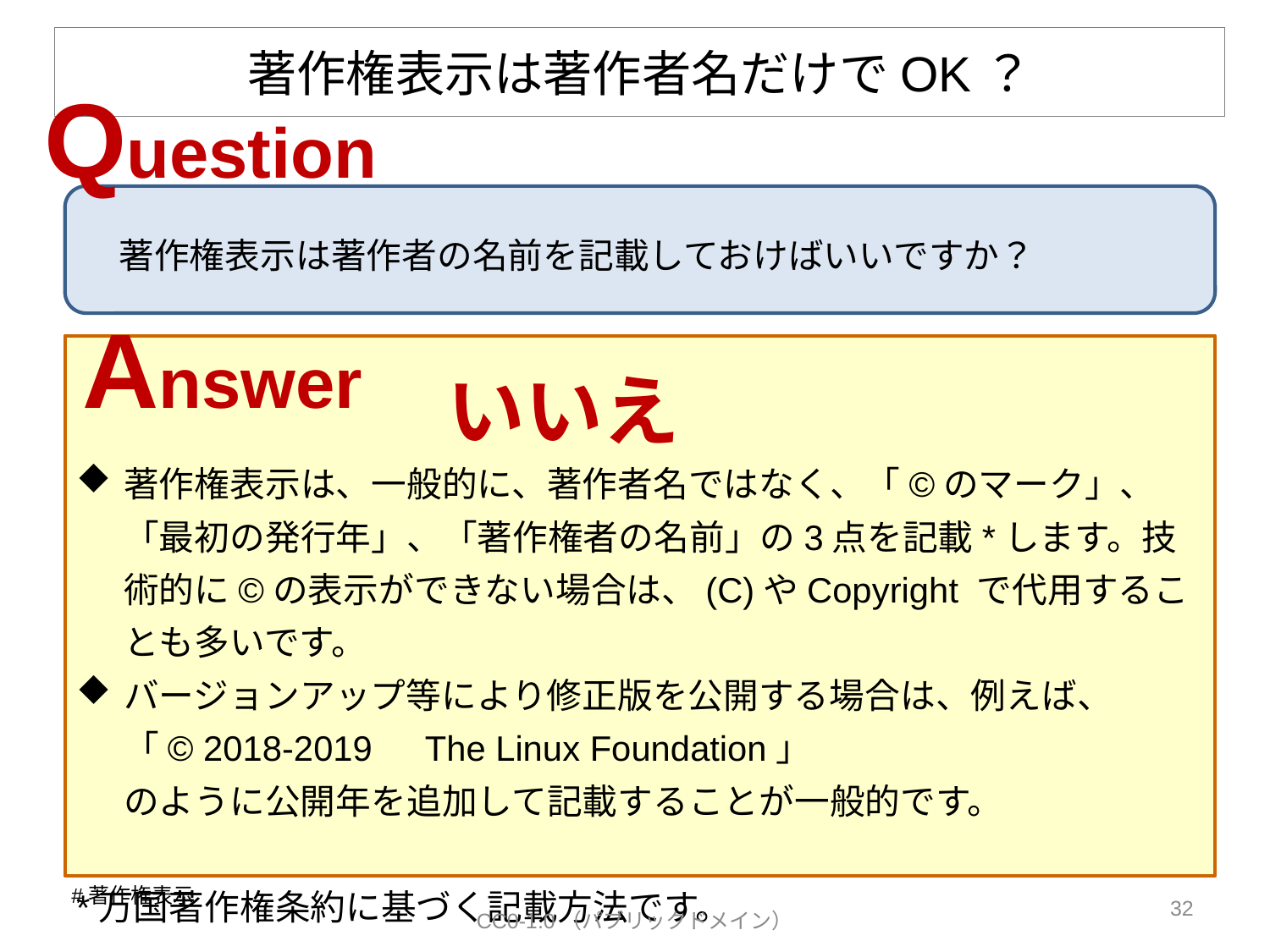

# 著作権表示は著作者名だけでOK？
Question
　著作権表示は著作者の名前を記載しておけばいいですか？
Answer

いいえ
著作権表示は、一般的に、著作者名ではなく、「©のマーク」、「最初の発行年」、「著作権者の名前」の3点を記載*します。技術的に©の表示ができない場合は、(C)やCopyright で代用することも多いです。
バージョンアップ等により修正版を公開する場合は、例えば、
「© 2018-2019　The Linux Foundation」
のように公開年を追加して記載することが一般的です。

*万国著作権条約に基づく記載方法です。
#著作権表示
32
CC0-1.0（パブリックドメイン）